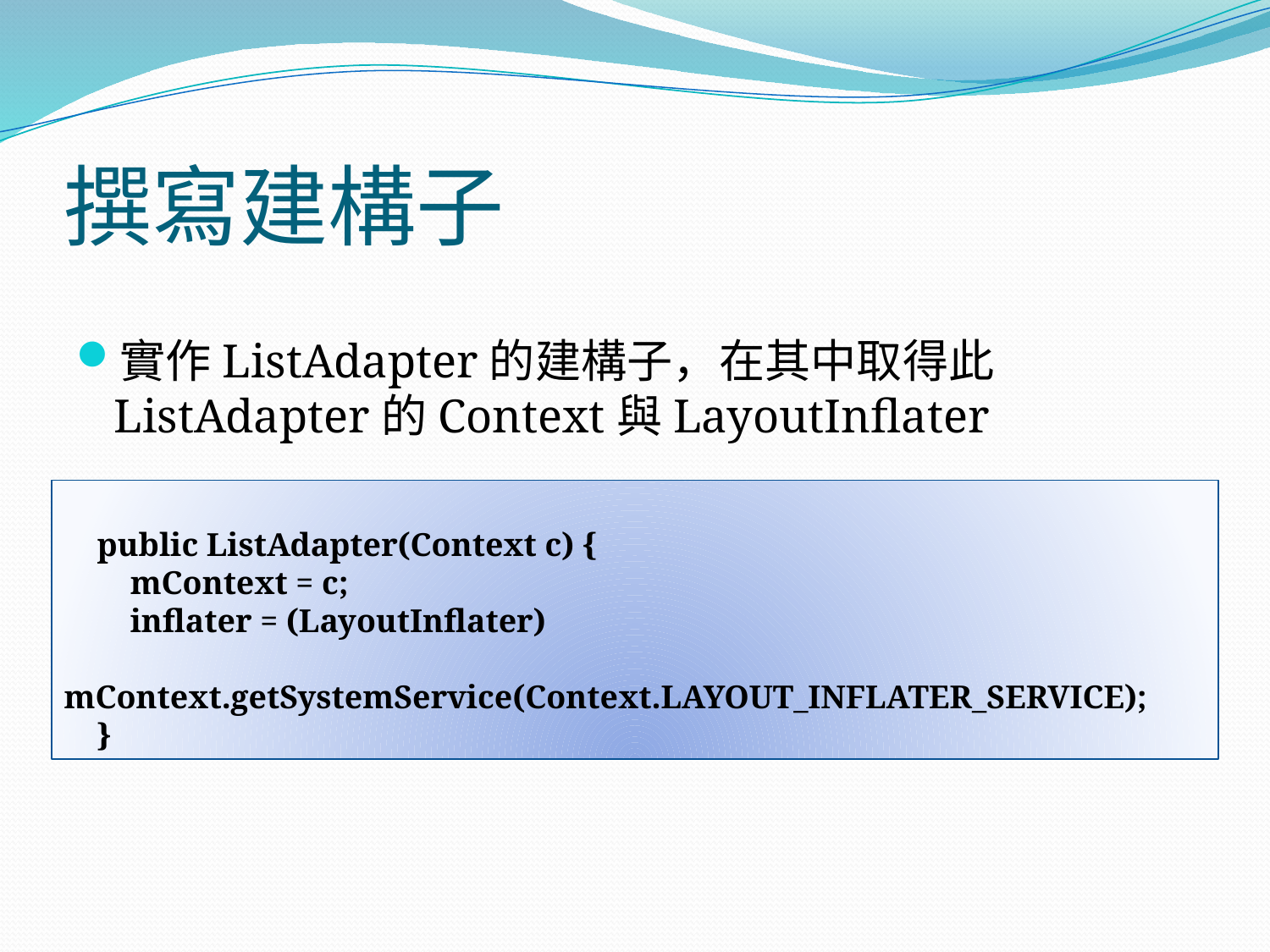

# 撰寫建構子
實作ListAdapter的建構子，在其中取得此ListAdapter的Context與LayoutInflater

    public ListAdapter(Context c) {
        mContext = c;
        inflater = (LayoutInflater)
	mContext.getSystemService(Context.LAYOUT_INFLATER_SERVICE);
    }